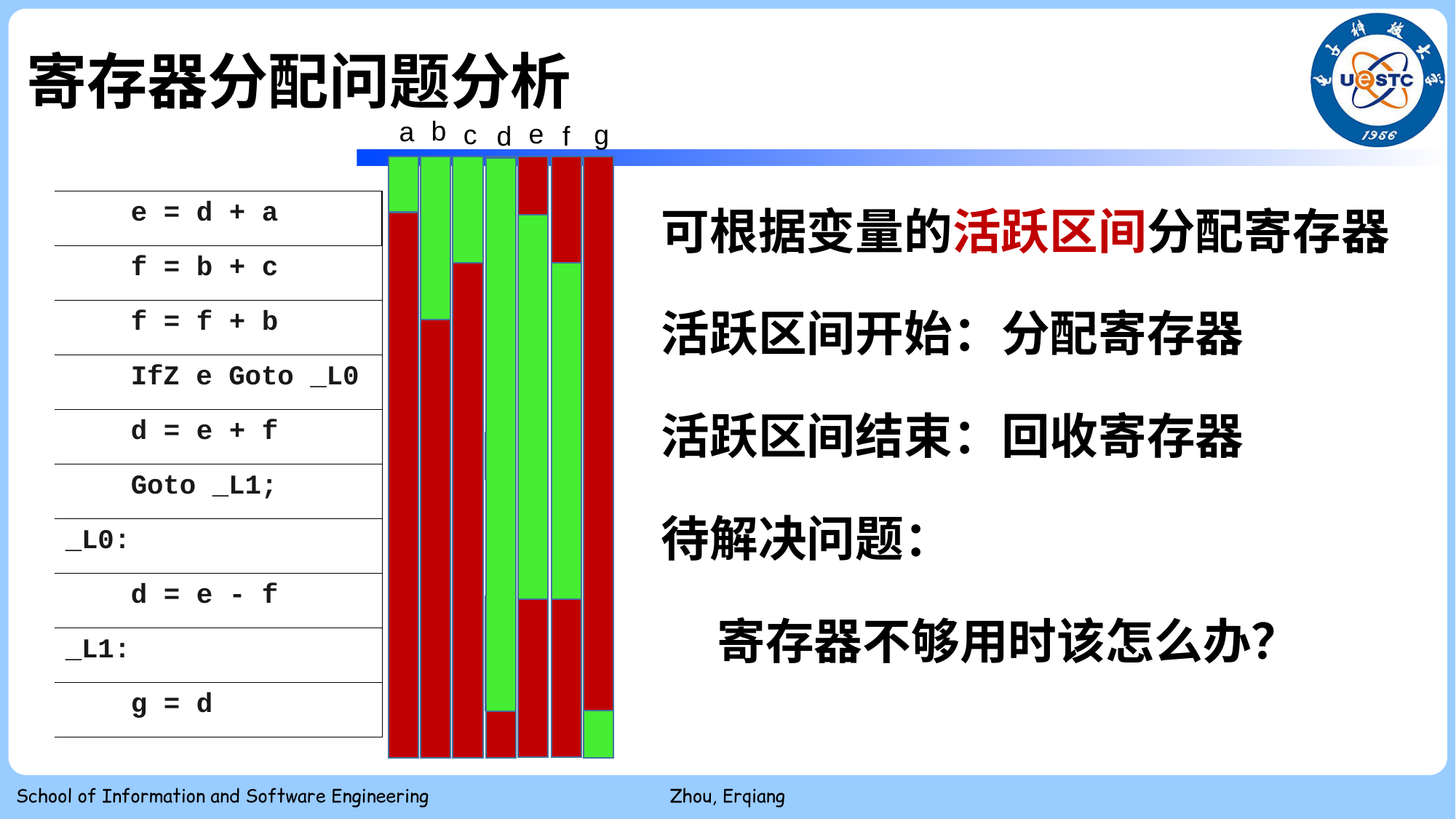

# 寄存器分配问题分析
b
a
e
c
g
d
f

|  |
| --- |
| e = d + a |
| f = b + c |
| f = f + b |
| IfZ e Goto \_L0 |
| d = e + f |
| Goto \_L1; |
| \_L0: |
| d = e - f |
| \_L1: |
| g = d |
|  |
可根据变量的活跃区间分配寄存器
活跃区间开始：分配寄存器
活跃区间结束：回收寄存器
待解决问题：
    寄存器不够用时该怎么办？

School of Information and Software Engineering
Zhou, Erqiang
25